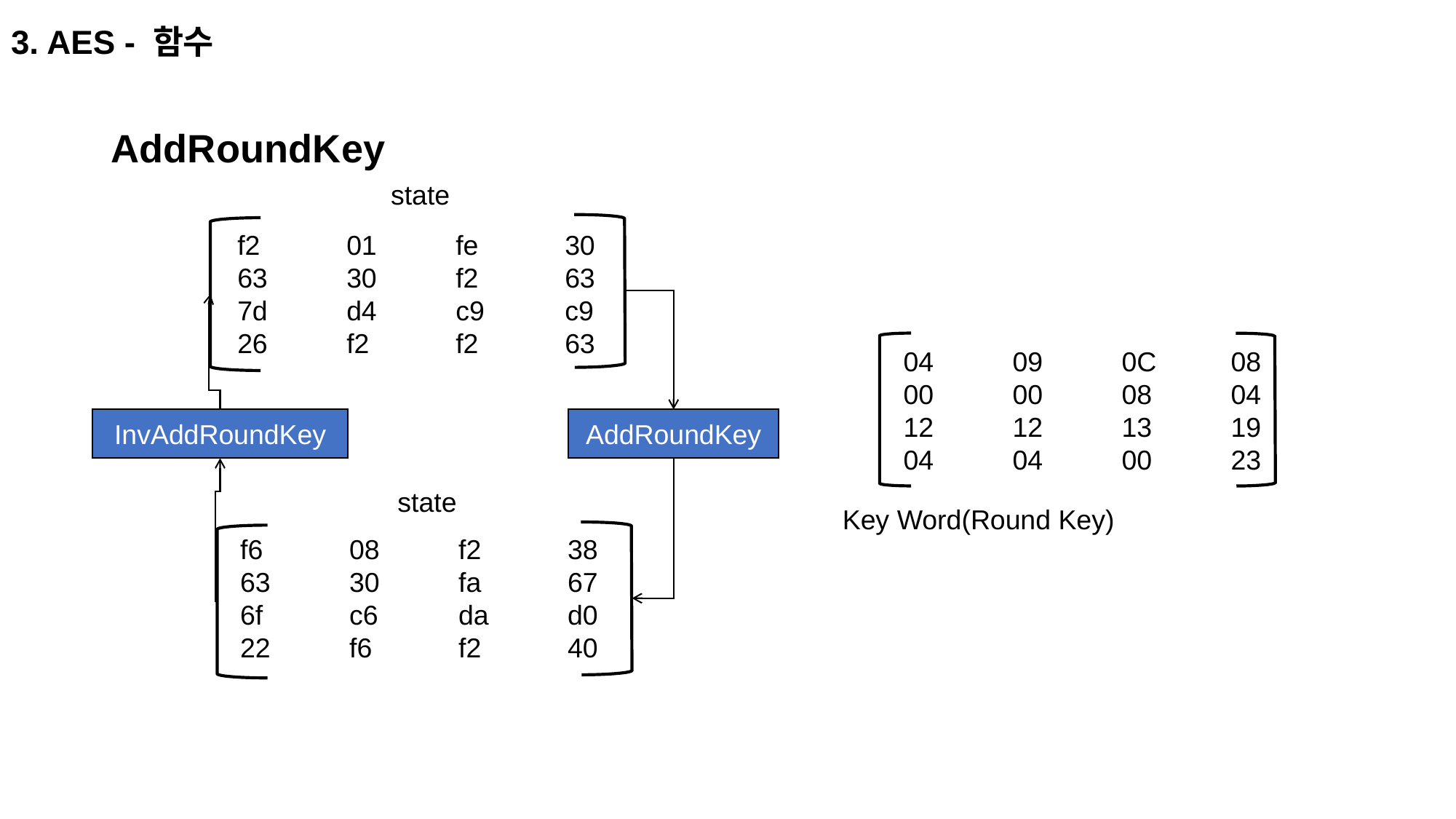

# 3. AES - 함수
AddRoundKey

state

f2	01	fe	30
63	30	f2	63
7d	d4	c9	c9
26	f2	f2	63

04	09	0C	08
00	00	08	04
12	12	13	19
04	04	00	23
InvAddRoundKey
AddRoundKey
state
Key Word(Round Key)

f6	08	f2	38
63	30	fa	67
6f	c6	da	d0
22	f6	f2	40